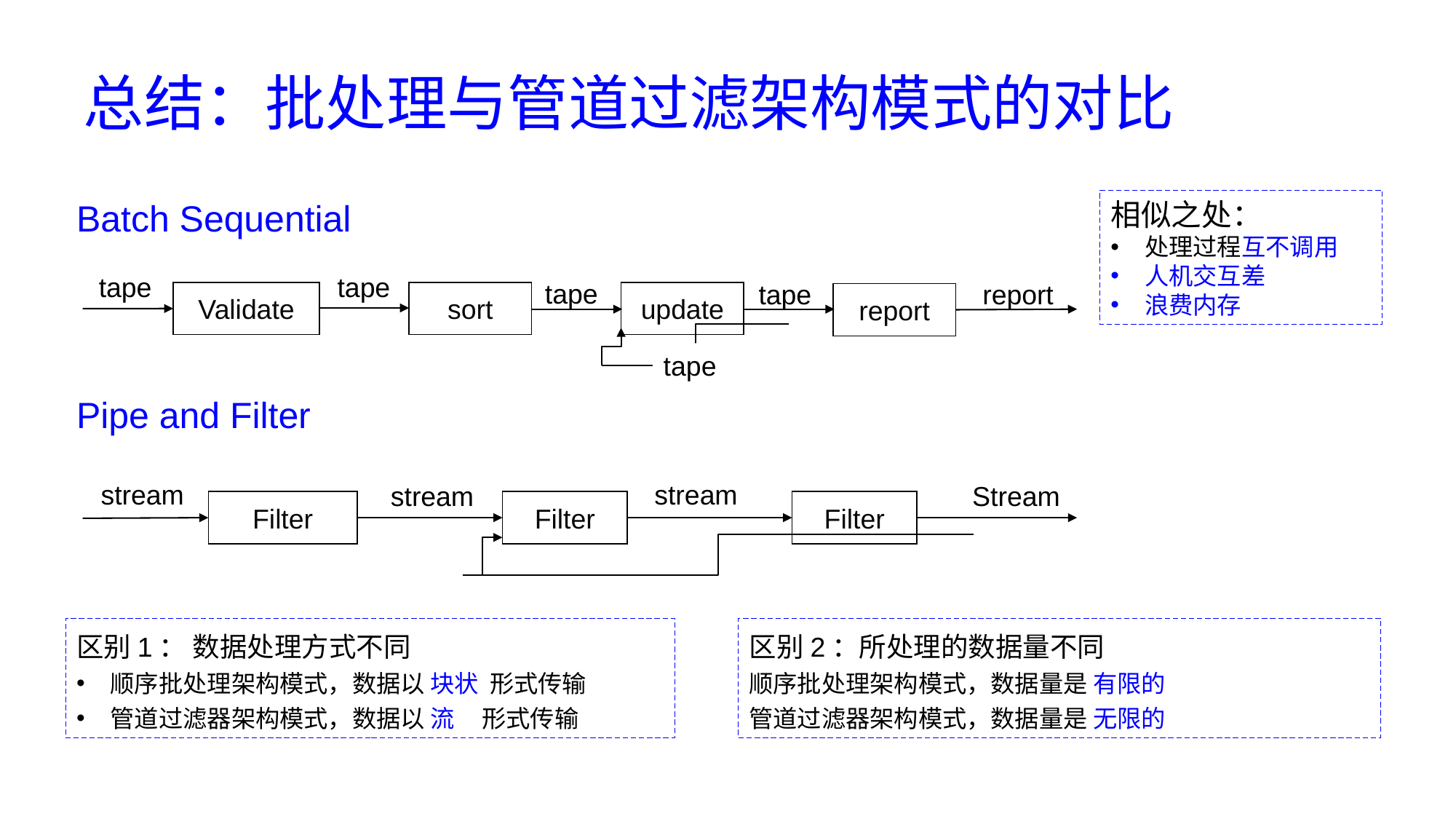

# 总结：批处理与管道过滤架构模式的对比
Batch Sequential
相似之处：
处理过程互不调用
人机交互差
浪费内存
tape
tape
tape
tape
report
Validate
sort
update
report
tape
Pipe and Filter
stream
stream
stream
Stream
Filter
Filter
Filter
区别1： 数据处理方式不同
顺序批处理架构模式，数据以 块状  形式传输
管道过滤器架构模式，数据以 流     形式传输
区别2：所处理的数据量不同
顺序批处理架构模式，数据量是 有限的
管道过滤器架构模式，数据量是 无限的
46